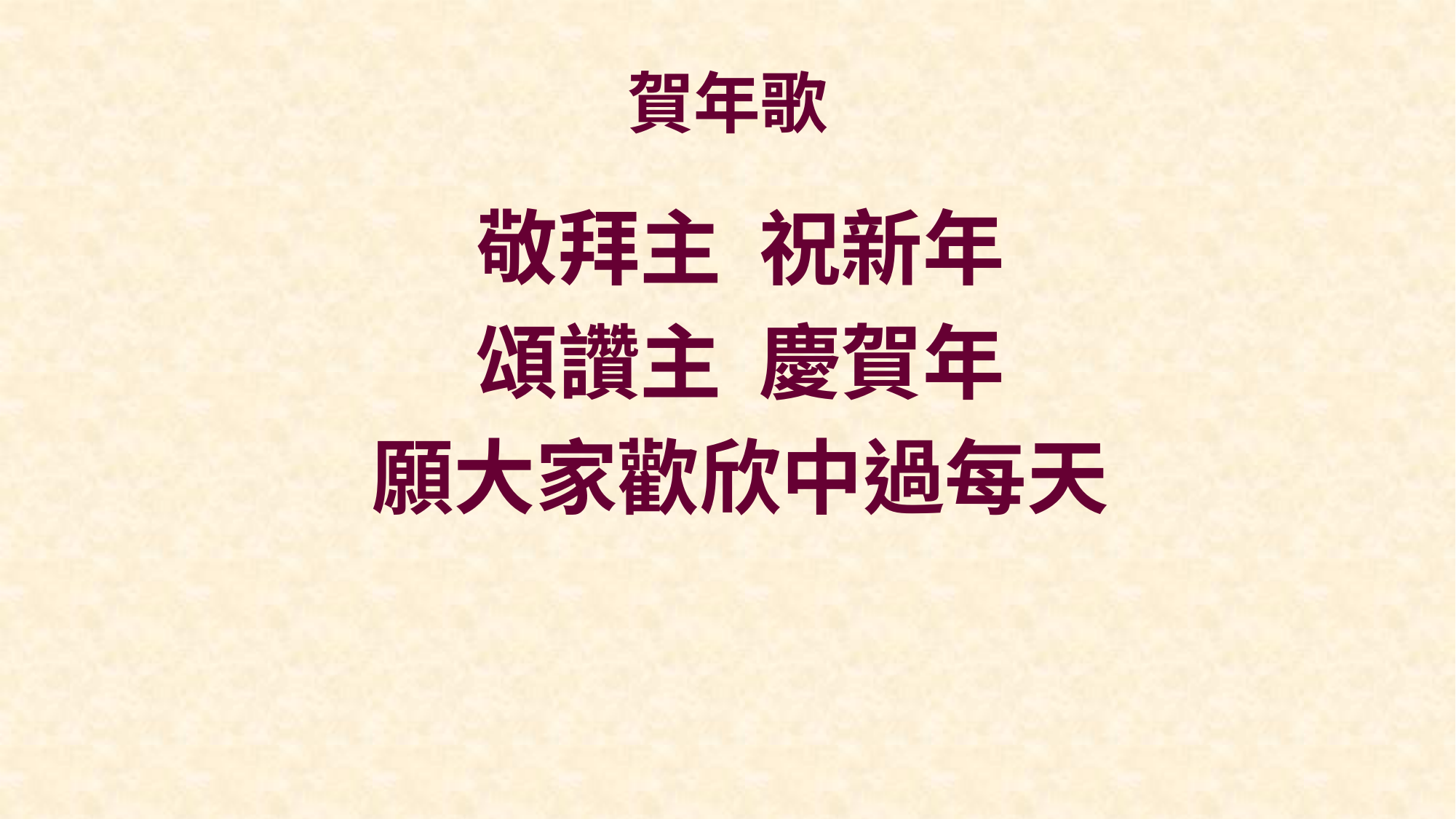

# 賀年歌
敬拜主  祝新年
頌讚主  慶賀年
願大家歡欣中過每天